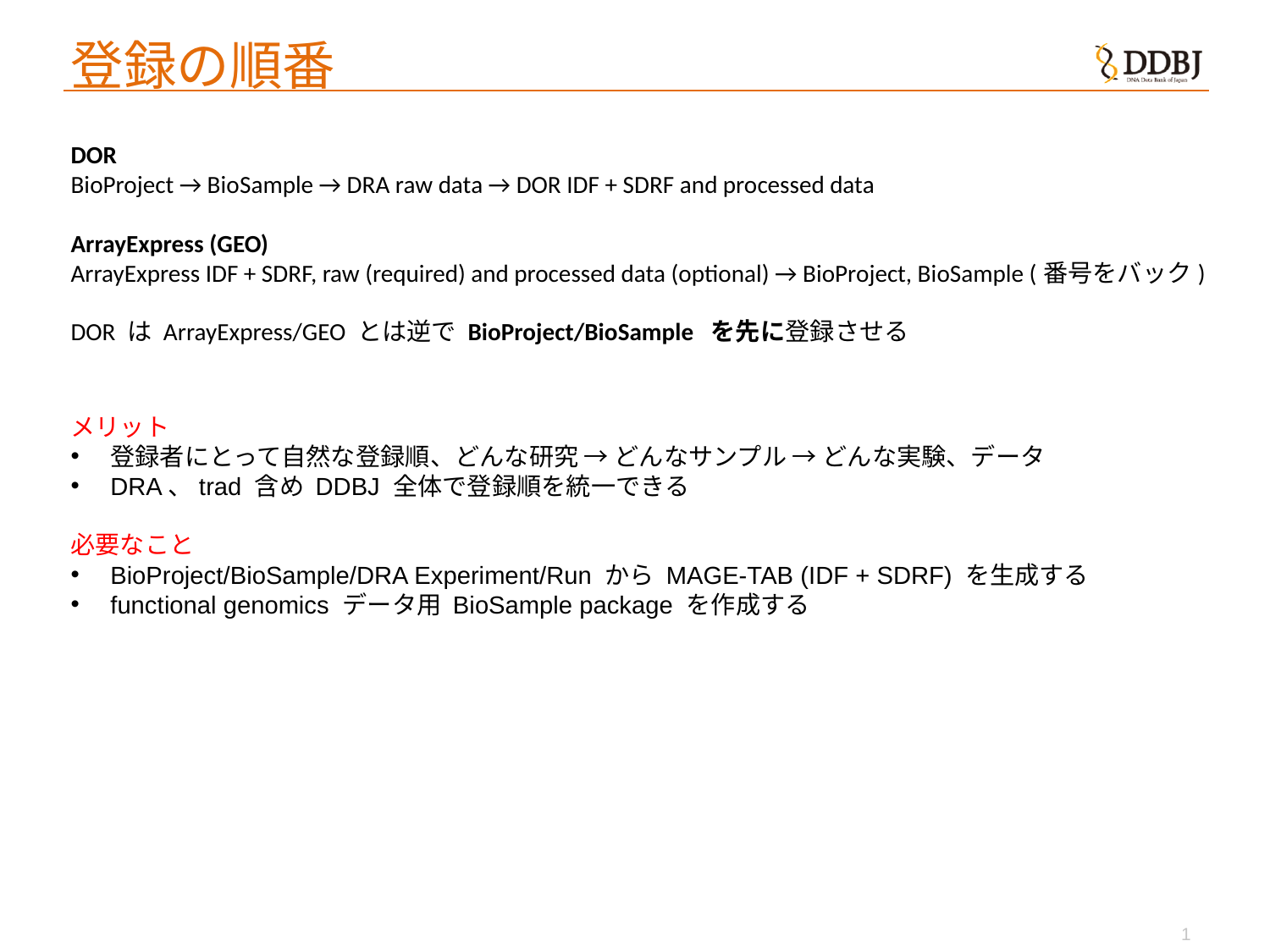

# 登録の順番
DOR
BioProject → BioSample → DRA raw data → DOR IDF + SDRF and processed data

ArrayExpress (GEO)
ArrayExpress IDF + SDRF, raw (required) and processed data (optional) → BioProject, BioSample (番号をバック)

DOR は ArrayExpress/GEO とは逆で BioProject/BioSample  を先に登録させる
メリット
登録者にとって自然な登録順、どんな研究 → どんなサンプル → どんな実験、データ
DRA、trad 含め DDBJ 全体で登録順を統一できる

必要なこと
BioProject/BioSample/DRA Experiment/Run から MAGE-TAB (IDF + SDRF) を生成する
functional genomics データ用 BioSample package を作成する
1